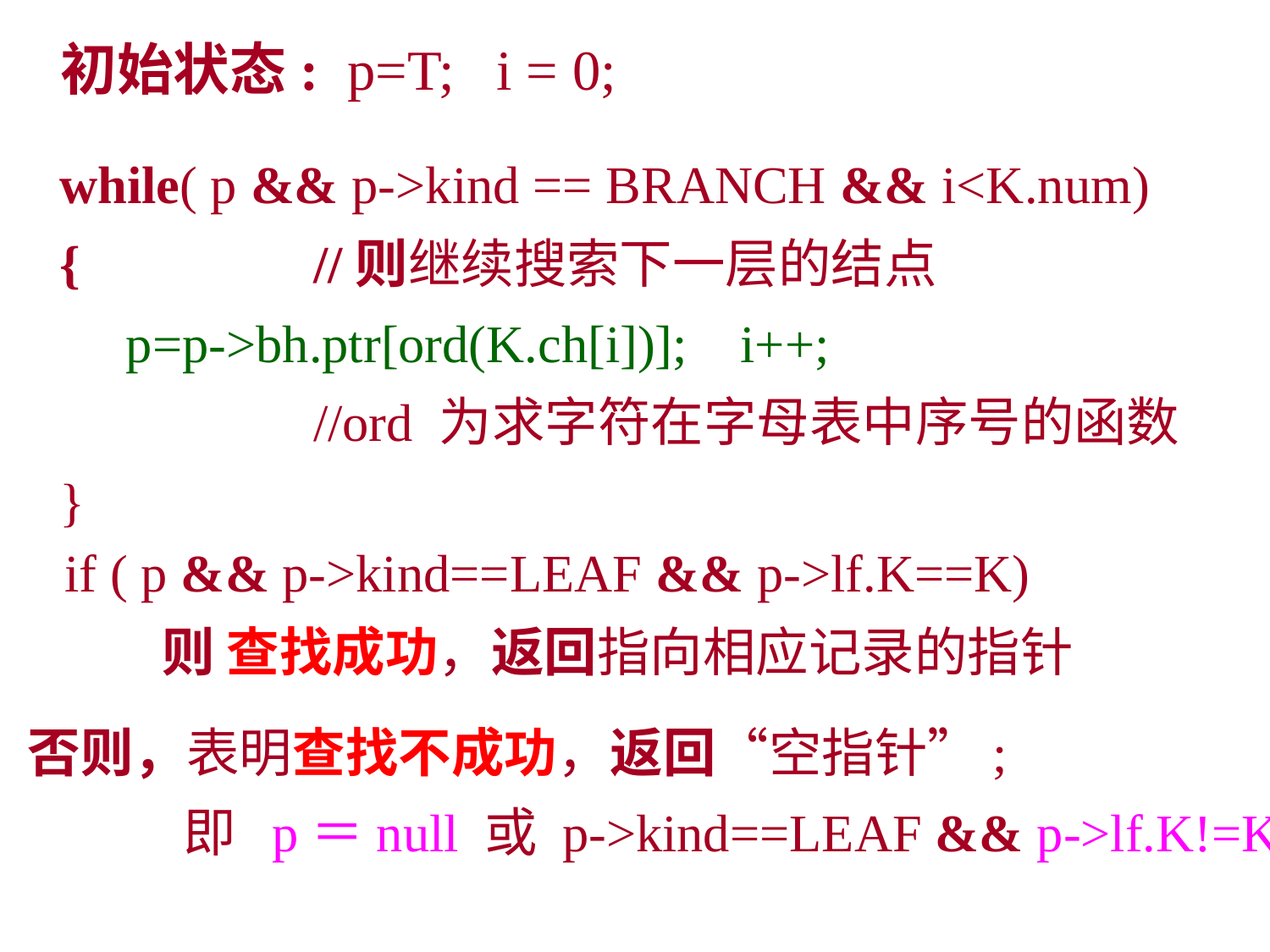

初始状态:  p=T;   i = 0;
while( p && p->kind == BRANCH && i<K.num)
{		//则继续搜索下一层的结点
     p=p->bh.ptr[ord(K.ch[i])];    i++;
		//ord 为求字符在字母表中序号的函数
}
if ( p && p->kind==LEAF && p->lf.K==K)
       则 查找成功，返回指向相应记录的指针
否则，表明查找不成功，返回“空指针”;
            即  p＝null 或 p->kind==LEAF && p->lf.K!=K